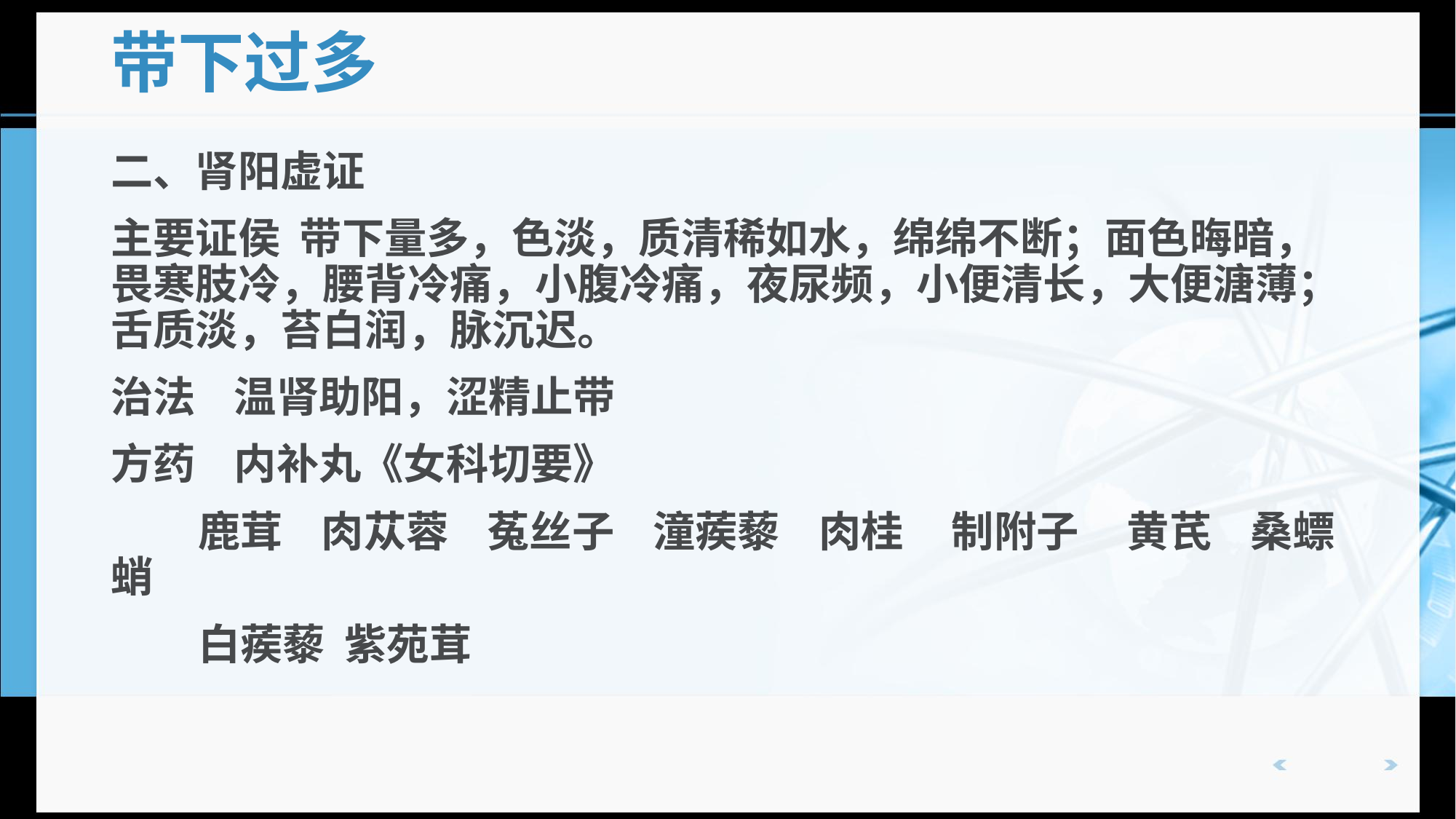

# 带下过多
二、肾阳虚证
主要证侯  带下量多，色淡，质清稀如水，绵绵不断；面色晦暗，畏寒肢冷，腰背冷痛，小腹冷痛，夜尿频，小便清长，大便溏薄；舌质淡，苔白润，脉沉迟。
治法    温肾助阳，涩精止带
方药    内补丸《女科切要》
        鹿茸    肉苁蓉    菟丝子    潼蒺藜    肉桂     制附子     黄芪    桑螵蛸
        白蒺藜  紫苑茸